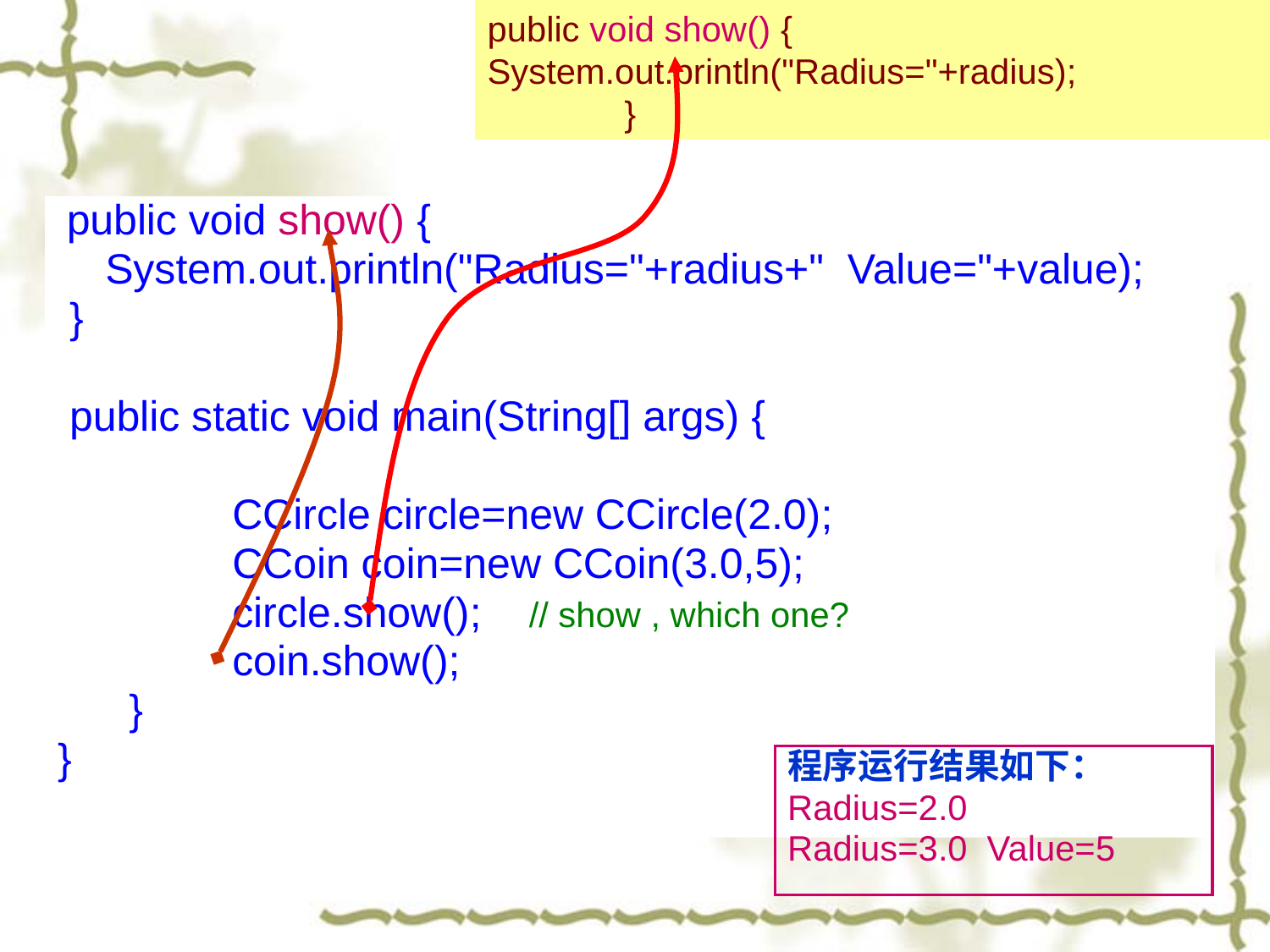

public void show() {		System.out.println("Radius="+radius);
	 }

 public void show() {
	System.out.println("Radius="+radius+"  Value="+value);
 }

 public static void main(String[] args) {

		CCircle circle=new CCircle(2.0);
		CCoin coin=new CCoin(3.0,5);
		circle.show();    // show , which one?
		coin.show();
	  }
}

程序运行结果如下：
Radius=2.0
Radius=3.0  Value=5